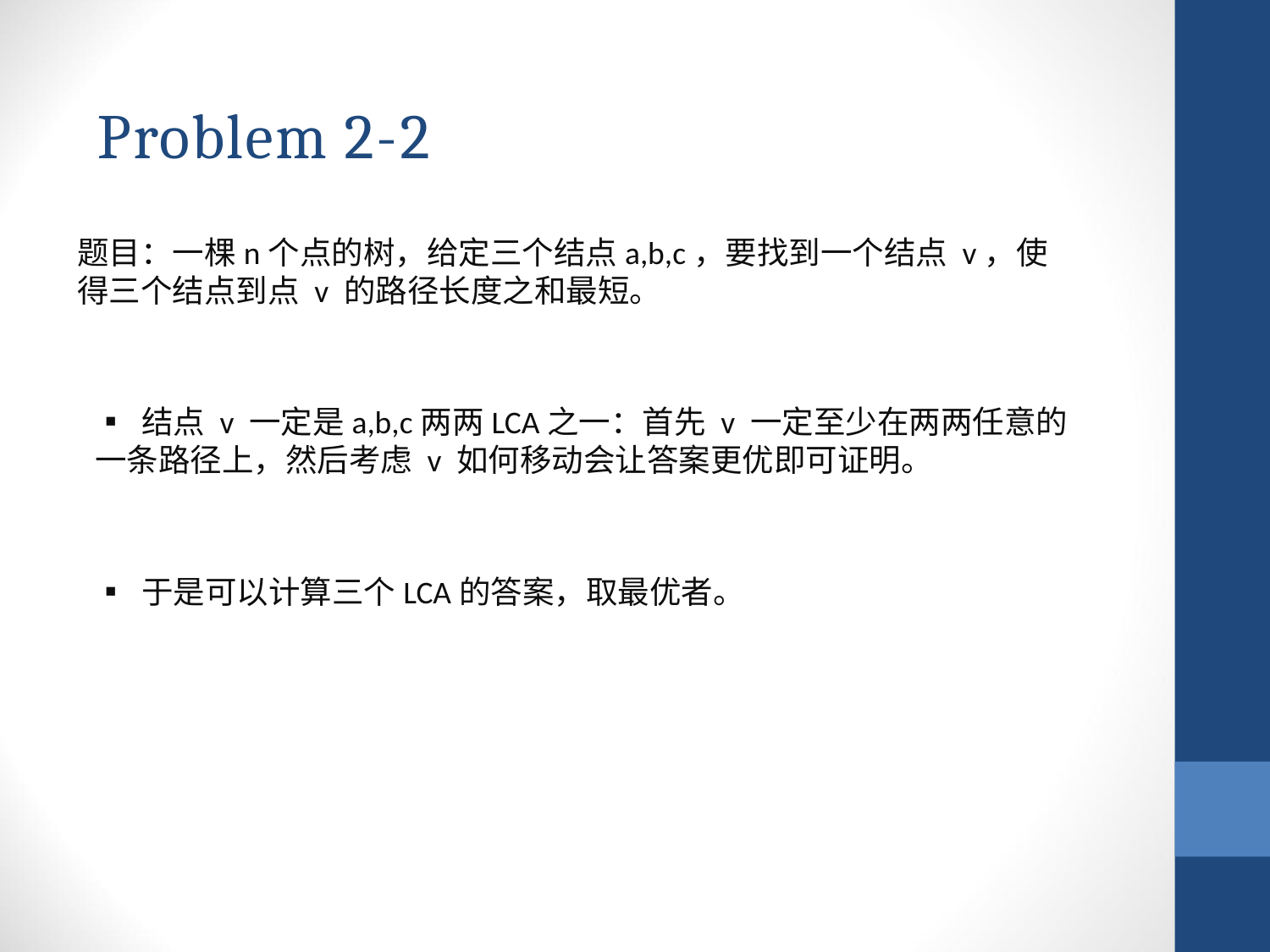

Problem 2-2
题目：一棵n个点的树，给定三个结点a,b,c，要找到一个结点 v，使得三个结点到点 v 的路径长度之和最短。
▪ 结点 v 一定是a,b,c两两LCA之一：首先 v 一定至少在两两任意的一条路径上，然后考虑 v 如何移动会让答案更优即可证明。
▪ 于是可以计算三个LCA的答案，取最优者。